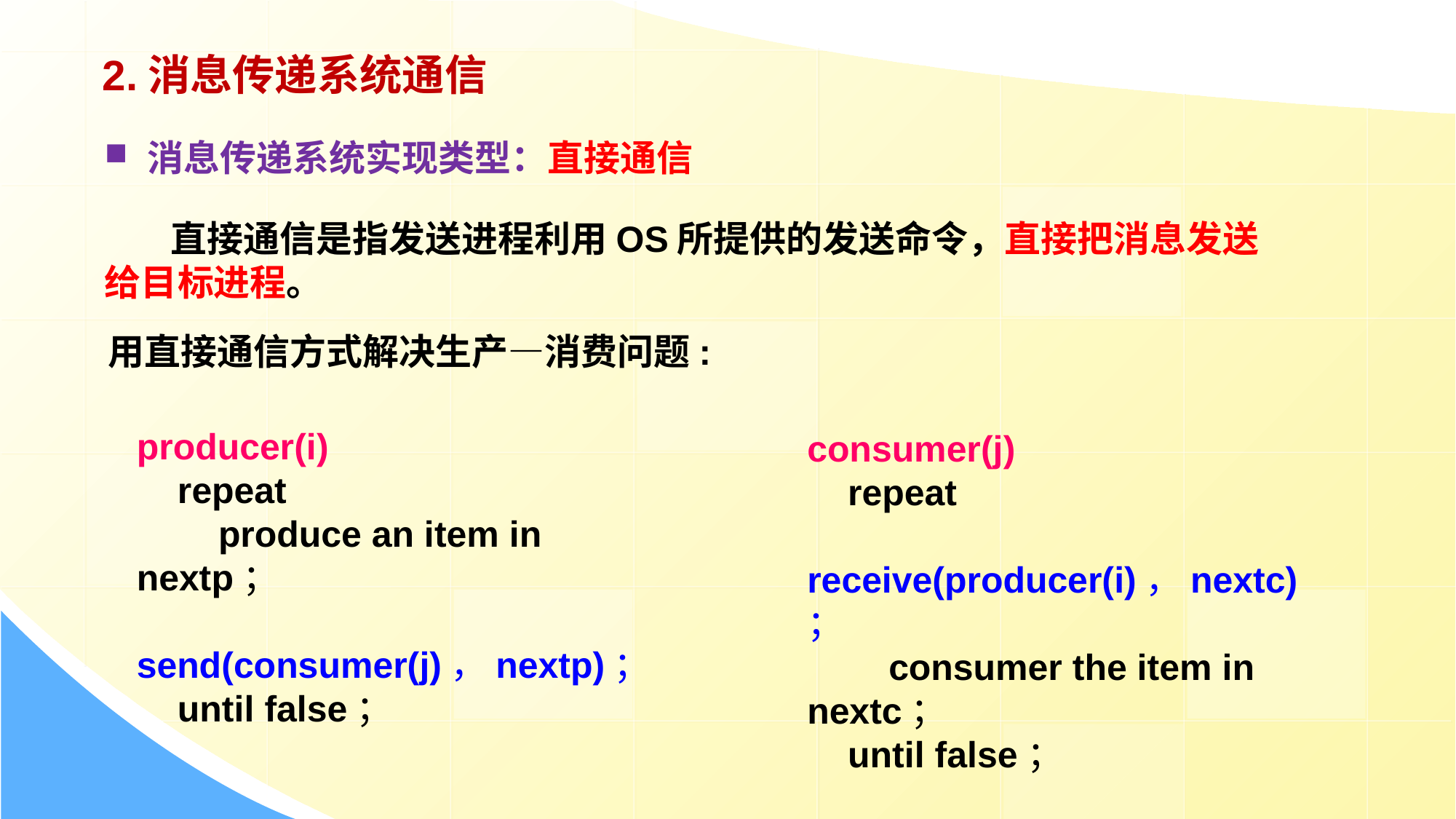

2.消息传递系统通信
 消息传递系统实现类型：直接通信
       直接通信是指发送进程利用OS所提供的发送命令，直接把消息发送给目标进程。
用直接通信方式解决生产—消费问题:
producer(i)
    repeat
        produce an item in nextp；
        send(consumer(j)，nextp)；
    until false；
consumer(j)
    repeat
        receive(producer(i)，nextc)；
        consumer the item in nextc；
    until false；